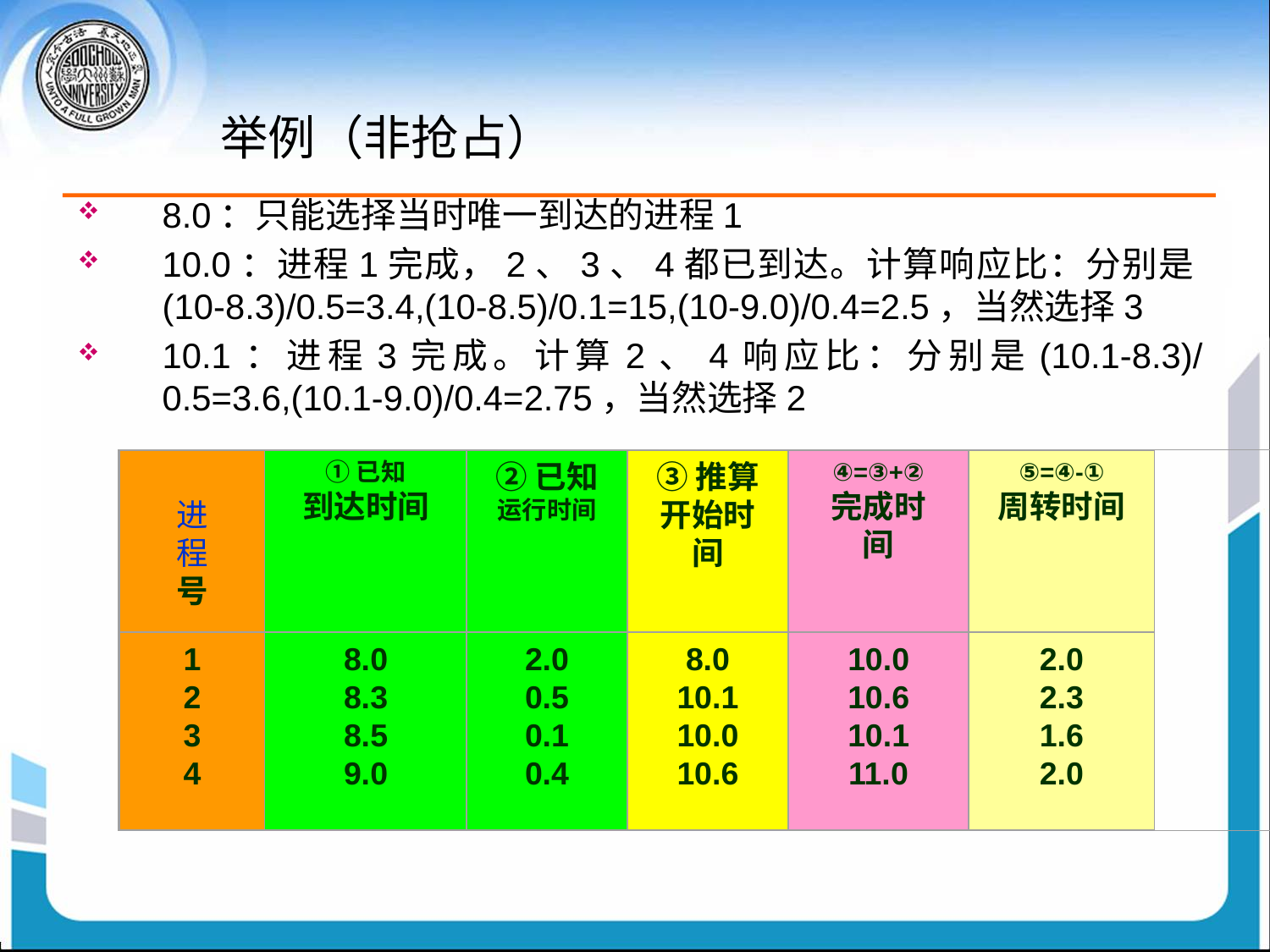

# 举例（非抢占）
8.0：只能选择当时唯一到达的进程1
10.0：进程1完成，2、3、4都已到达。计算响应比：分别是(10-8.3)/0.5=3.4,(10-8.5)/0.1=15,(10-9.0)/0.4=2.5，当然选择3
10.1：进程3完成。计算2、4响应比：分别是(10.1-8.3)/0.5=3.6,(10.1-9.0)/0.4=2.75，当然选择2

进
程
号

①已知
到达时间

②已知
运行时间

③推算
开始时间

④=③+②
完成时间

⑤=④-①
周转时间

1
2
3
4

8.0
8.3
8.5
9.0

2.0
0.5
0.1
0.4

8.0
10.1
10.0
10.6

10.0
10.6
10.1
11.0

2.0
2.3
1.6
2.0